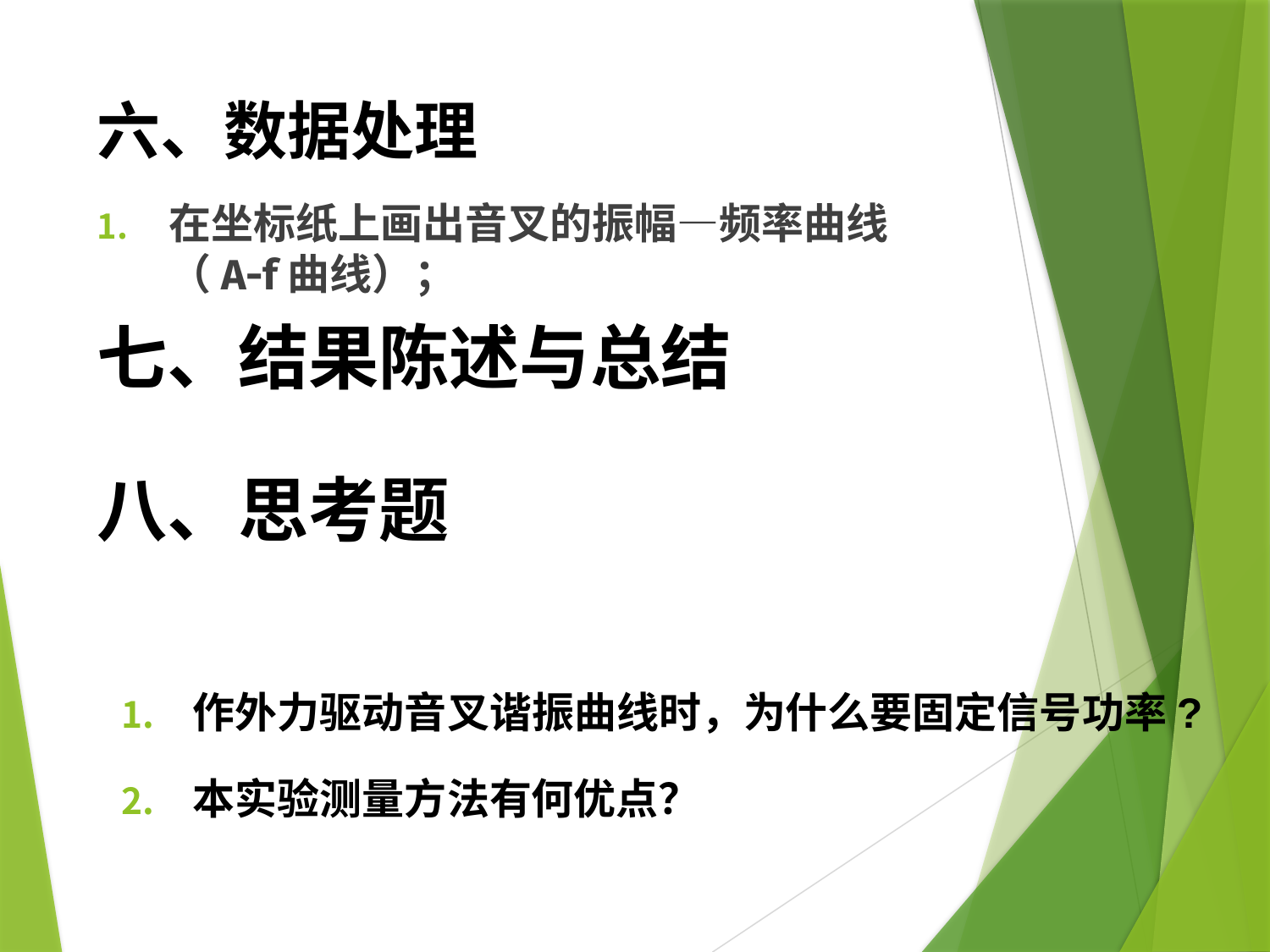

# 六、数据处理
在坐标纸上画出音叉的振幅—频率曲线（A-f曲线）；
七、结果陈述与总结

八、思考题
作外力驱动音叉谐振曲线时，为什么要固定信号功率?
本实验测量方法有何优点？